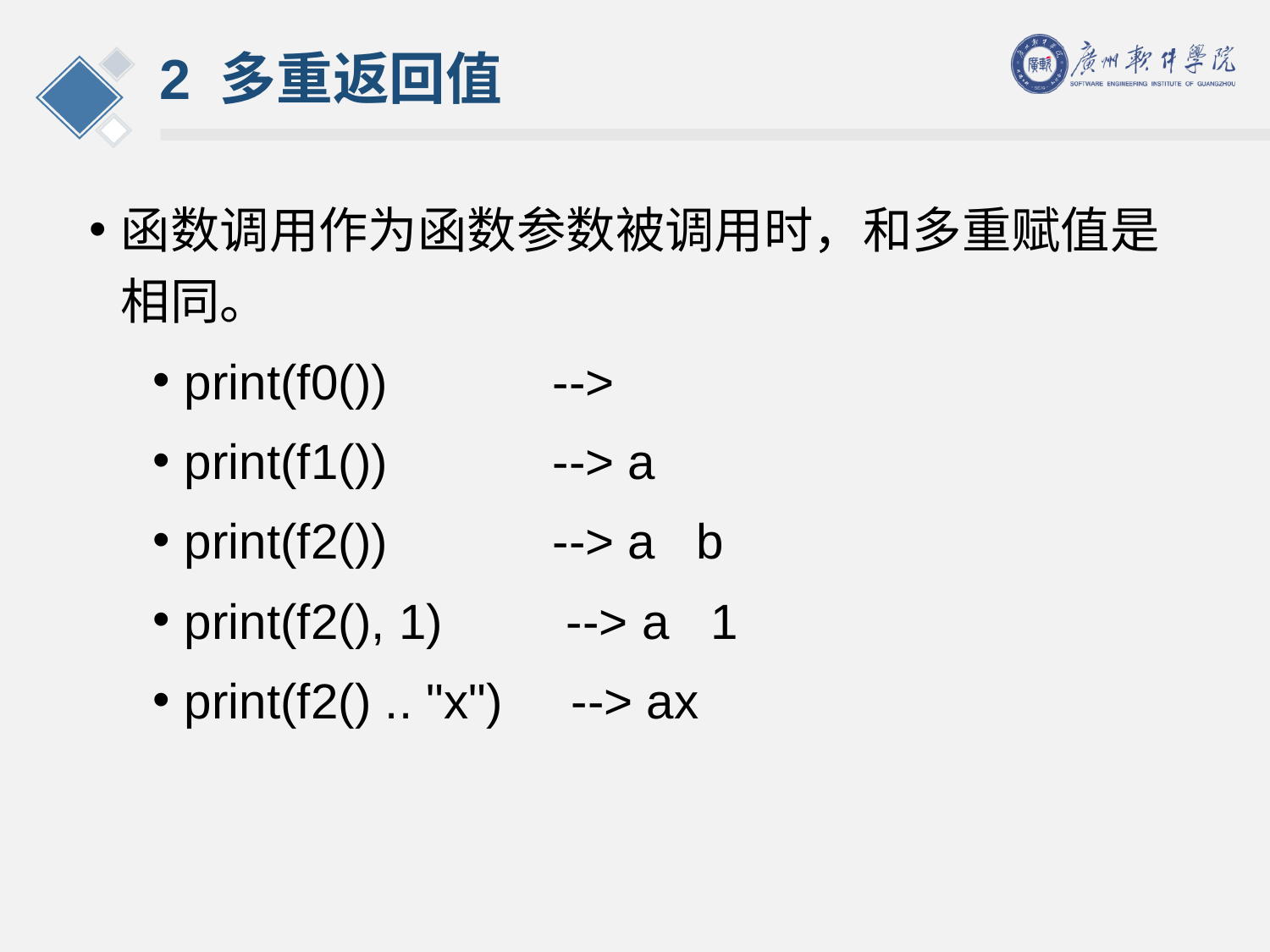

# 2 多重返回值
函数调用作为函数参数被调用时，和多重赋值是相同。
print(f0())            -->
print(f1())            --> a
print(f2())            --> a   b
print(f2(), 1)         --> a   1
print(f2() .. "x")     --> ax